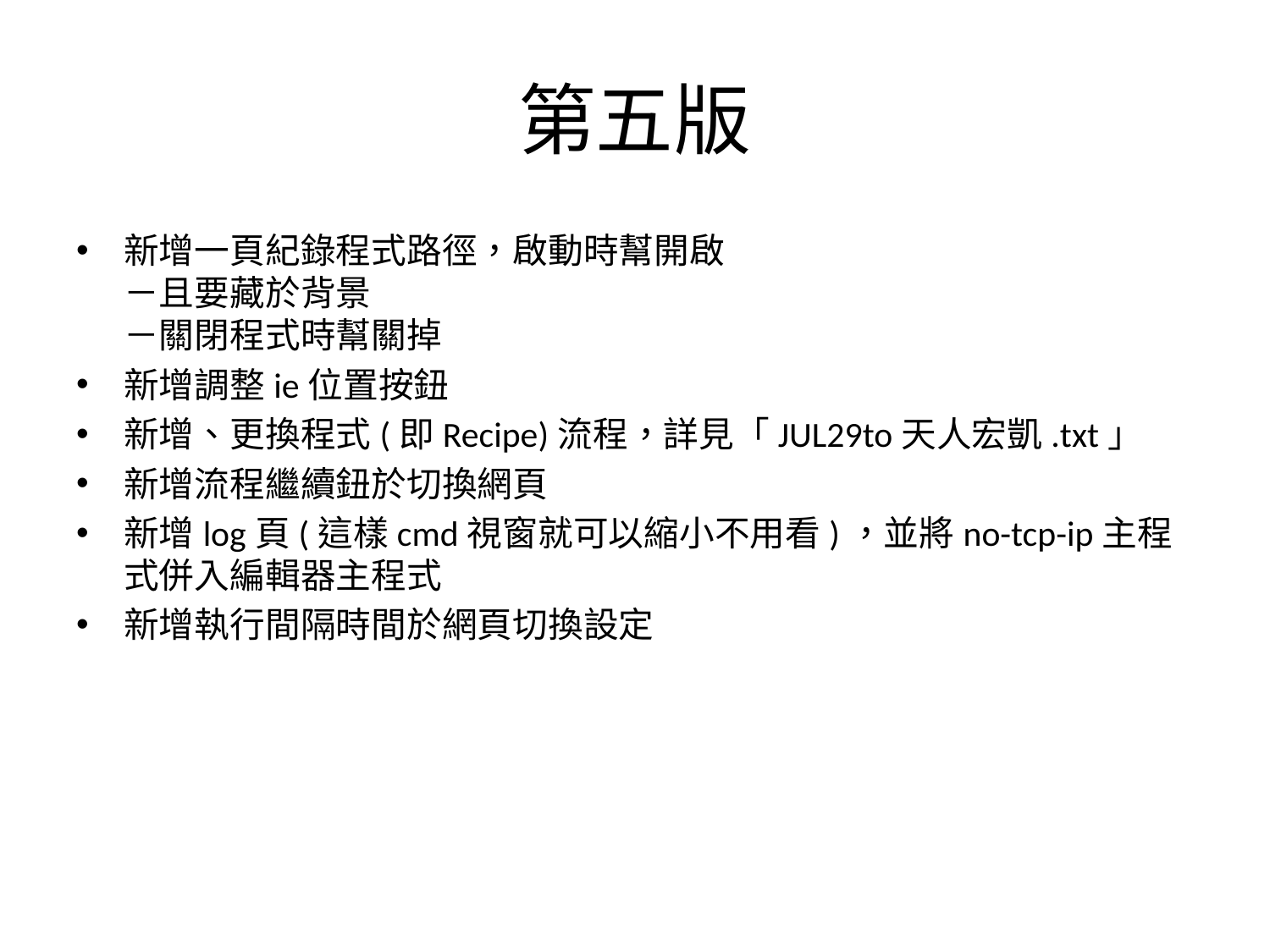

# 第五版
新增一頁紀錄程式路徑，啟動時幫開啟
－且要藏於背景
－關閉程式時幫關掉
新增調整ie位置按鈕
新增、更換程式(即Recipe)流程，詳見「JUL29to天人宏凱.txt」
新增流程繼續鈕於切換網頁
新增log頁(這樣cmd視窗就可以縮小不用看)，並將no-tcp-ip主程式併入編輯器主程式
新增執行間隔時間於網頁切換設定